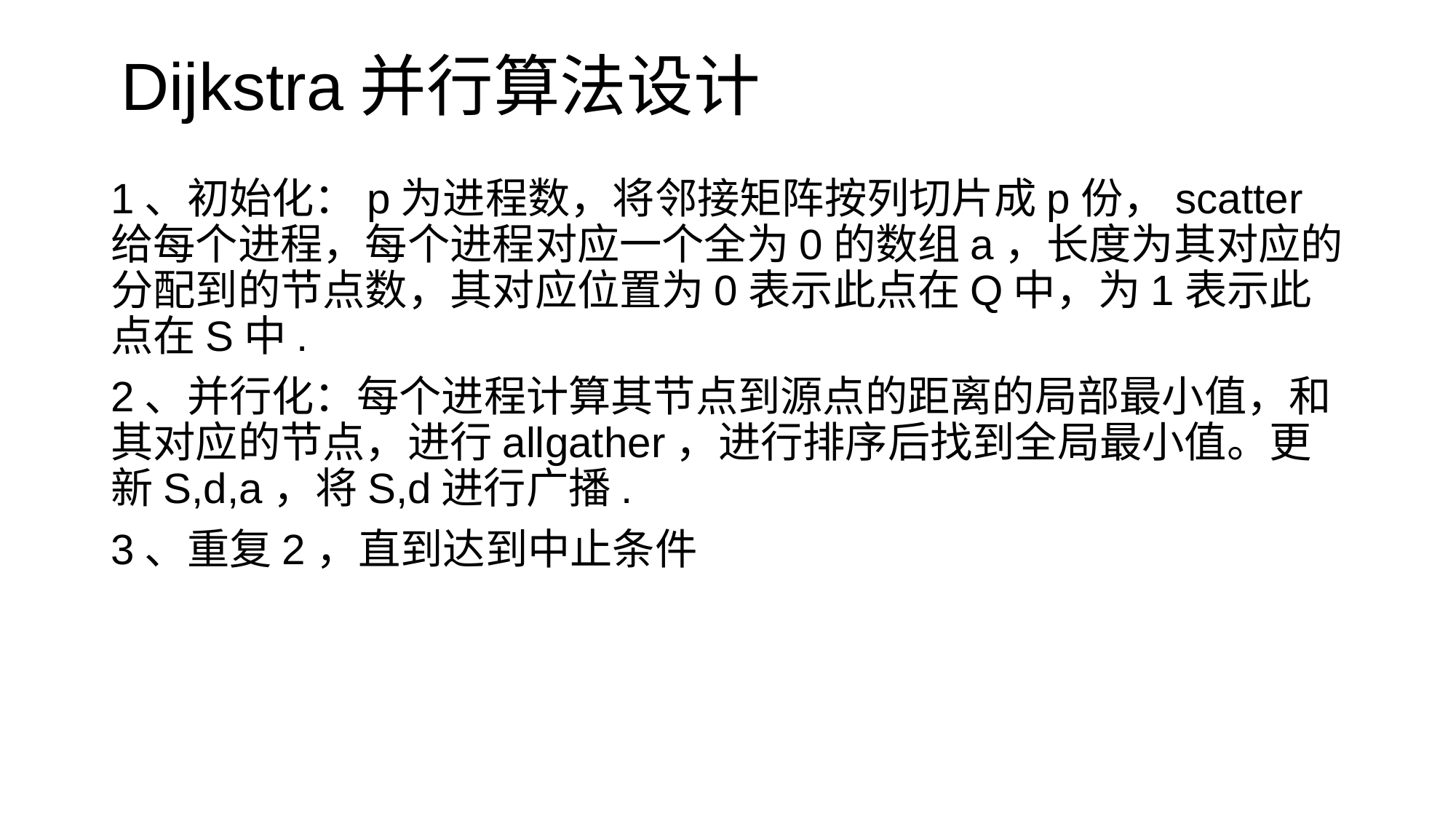

# Dijkstra并行算法设计
1、初始化：p为进程数，将邻接矩阵按列切片成p份，scatter给每个进程，每个进程对应一个全为0的数组a，长度为其对应的分配到的节点数，其对应位置为0表示此点在Q中，为1表示此点在S中.
2、并行化：每个进程计算其节点到源点的距离的局部最小值，和其对应的节点，进行allgather，进行排序后找到全局最小值。更新S,d,a，将S,d进行广播.
3、重复2，直到达到中止条件